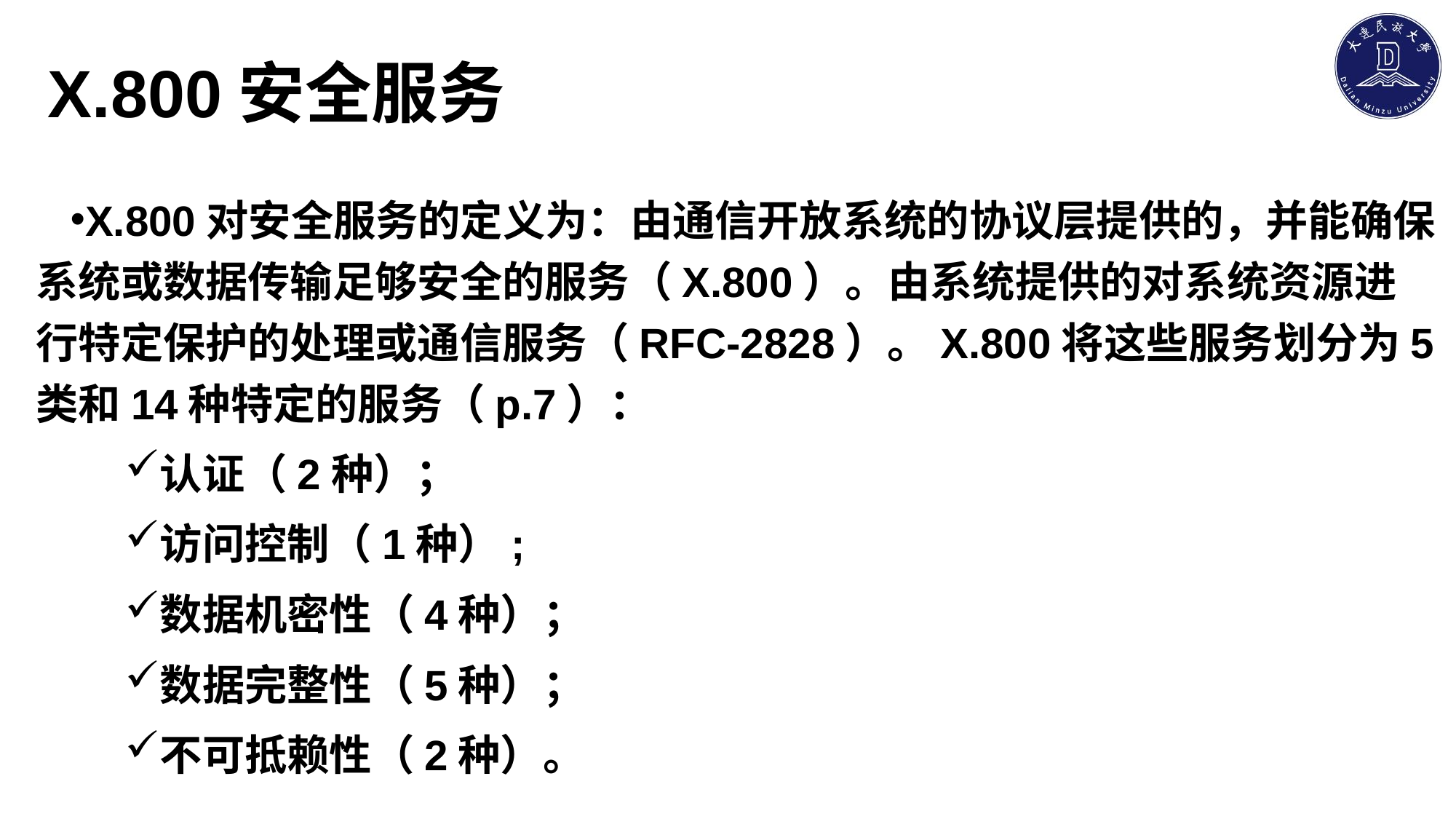

# X.800安全服务
X.800对安全服务的定义为：由通信开放系统的协议层提供的，并能确保系统或数据传输足够安全的服务（X.800）。由系统提供的对系统资源进行特定保护的处理或通信服务（RFC-2828）。X.800将这些服务划分为5类和14种特定的服务（p.7）：
认证（2种）；
访问控制（1种）;
数据机密性（4种）；
数据完整性（5种）；
不可抵赖性（2种）。